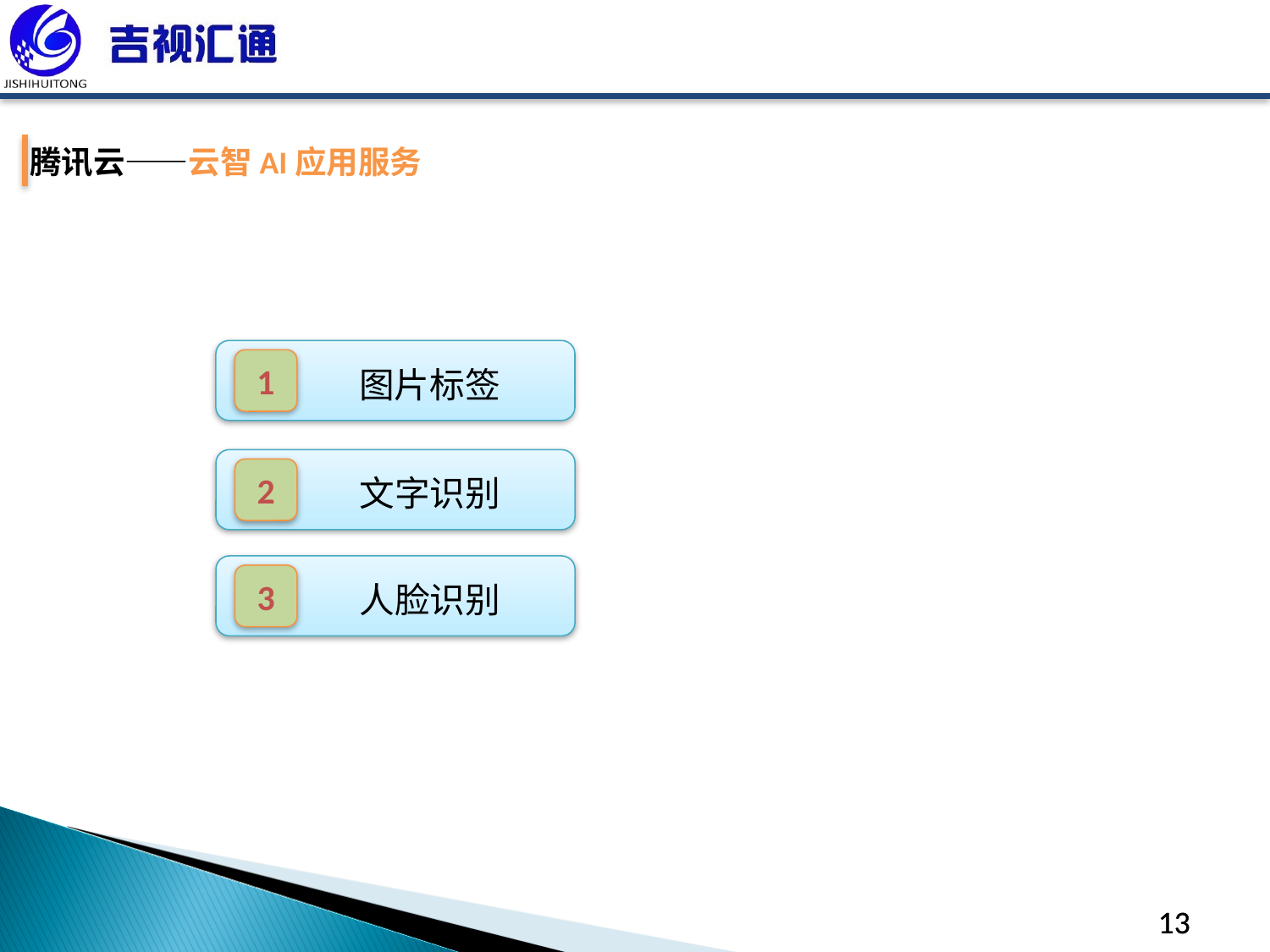

腾讯云——云智AI应用服务

1
图片标签

2
文字识别

3
人脸识别
13
13